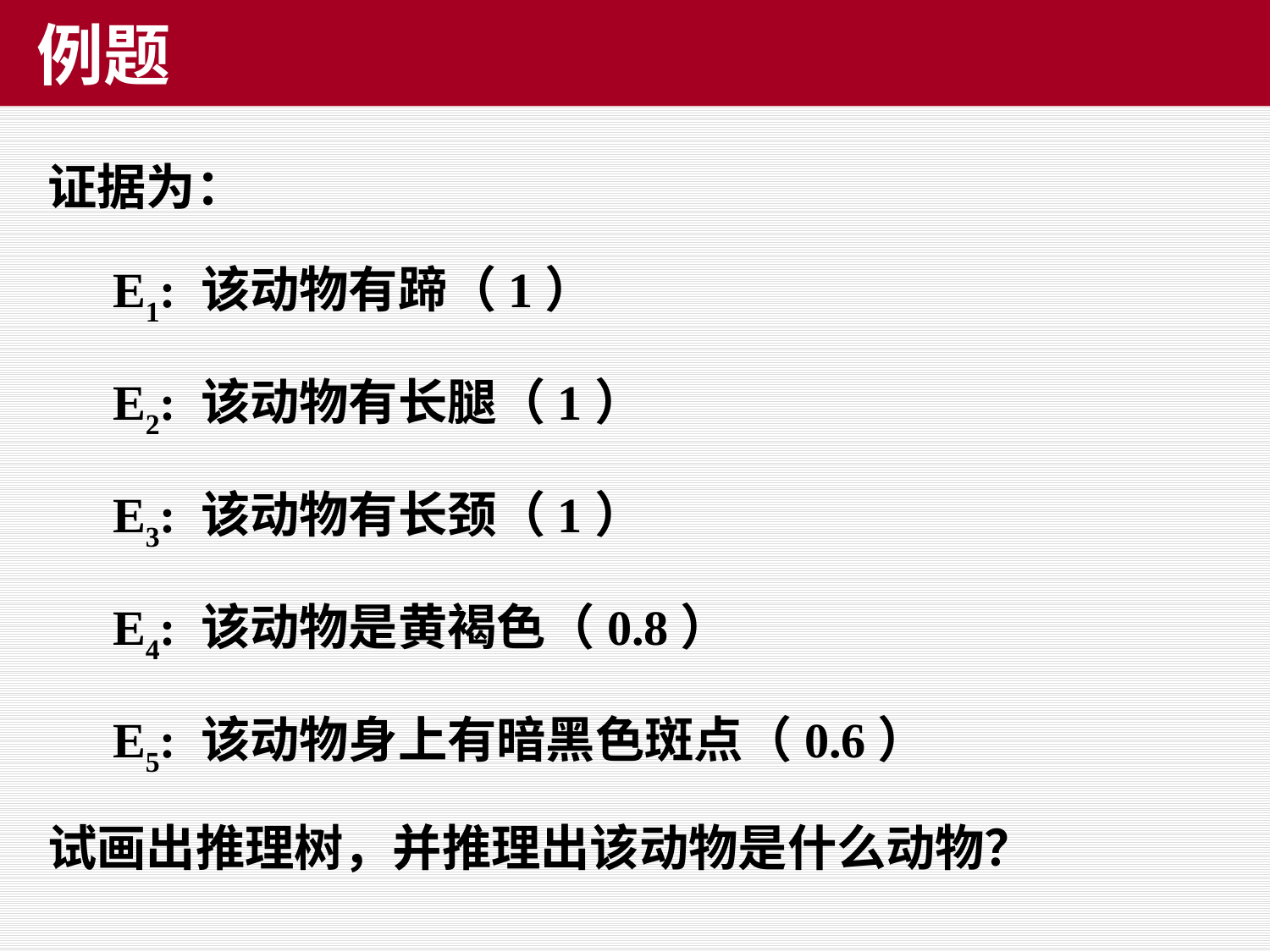

例题
证据为：
	E1: 该动物有蹄（1）
	E2: 该动物有长腿（1）
	E3: 该动物有长颈（1）
	E4: 该动物是黄褐色（0.8）
	E5: 该动物身上有暗黑色斑点（0.6）
试画出推理树，并推理出该动物是什么动物？